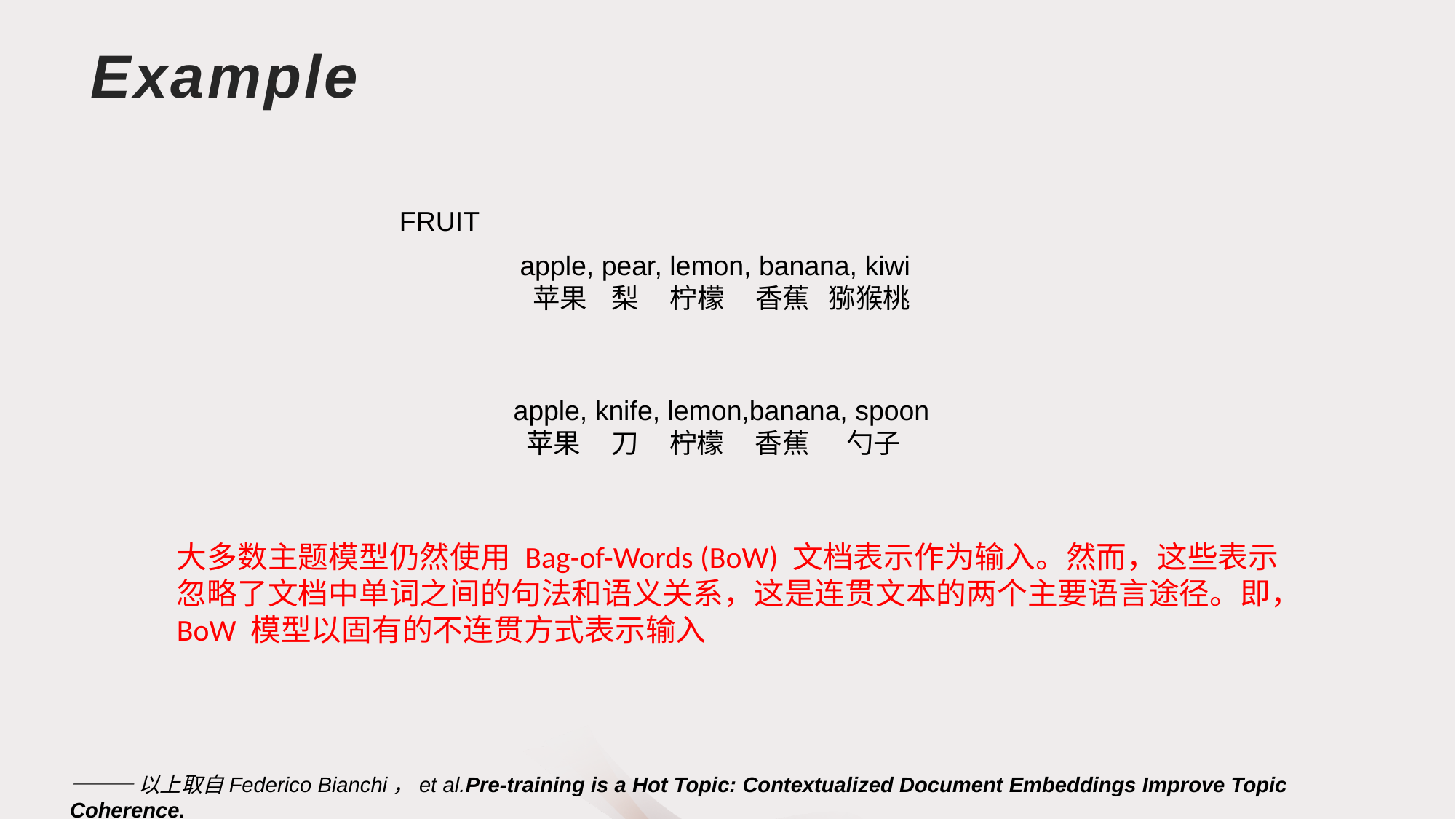

Example
FRUIT
apple, pear, lemon, banana, kiwi
 苹果    梨     柠檬     香蕉   猕猴桃
apple, knife, lemon,banana, spoon
 苹果     刀     柠檬     香蕉      勺子
大多数主题模型仍然使用 Bag-of-Words (BoW) 文档表示作为输入。然而，这些表示忽略了文档中单词之间的句法和语义关系，这是连贯文本的两个主要语言途径。即，BoW 模型以固有的不连贯方式表示输入
———以上取自Federico Bianchi，et al.Pre-training is a Hot Topic: Contextualized Document Embeddings Improve Topic Coherence.